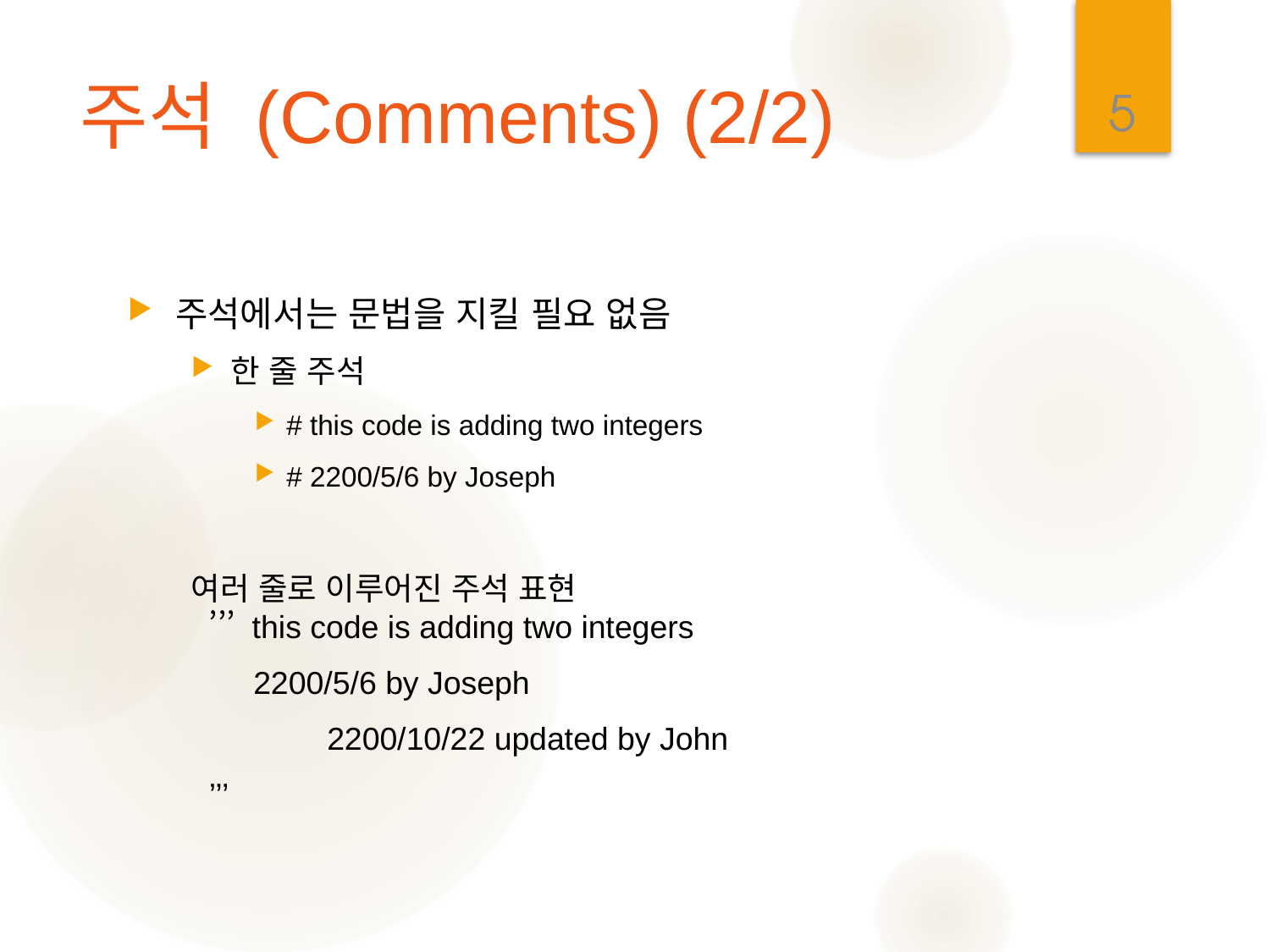

5
# 주석 (Comments) (2/2)
주석에서는 문법을 지킬 필요 없음
한 줄 주석
# this code is adding two integers
# 2200/5/6 by Joseph

여러 줄로 이루어진 주석 표현
  ’’’ this code is adding two integers
       2200/5/6 by Joseph
	 2200/10/22 updated by John
  ’’’